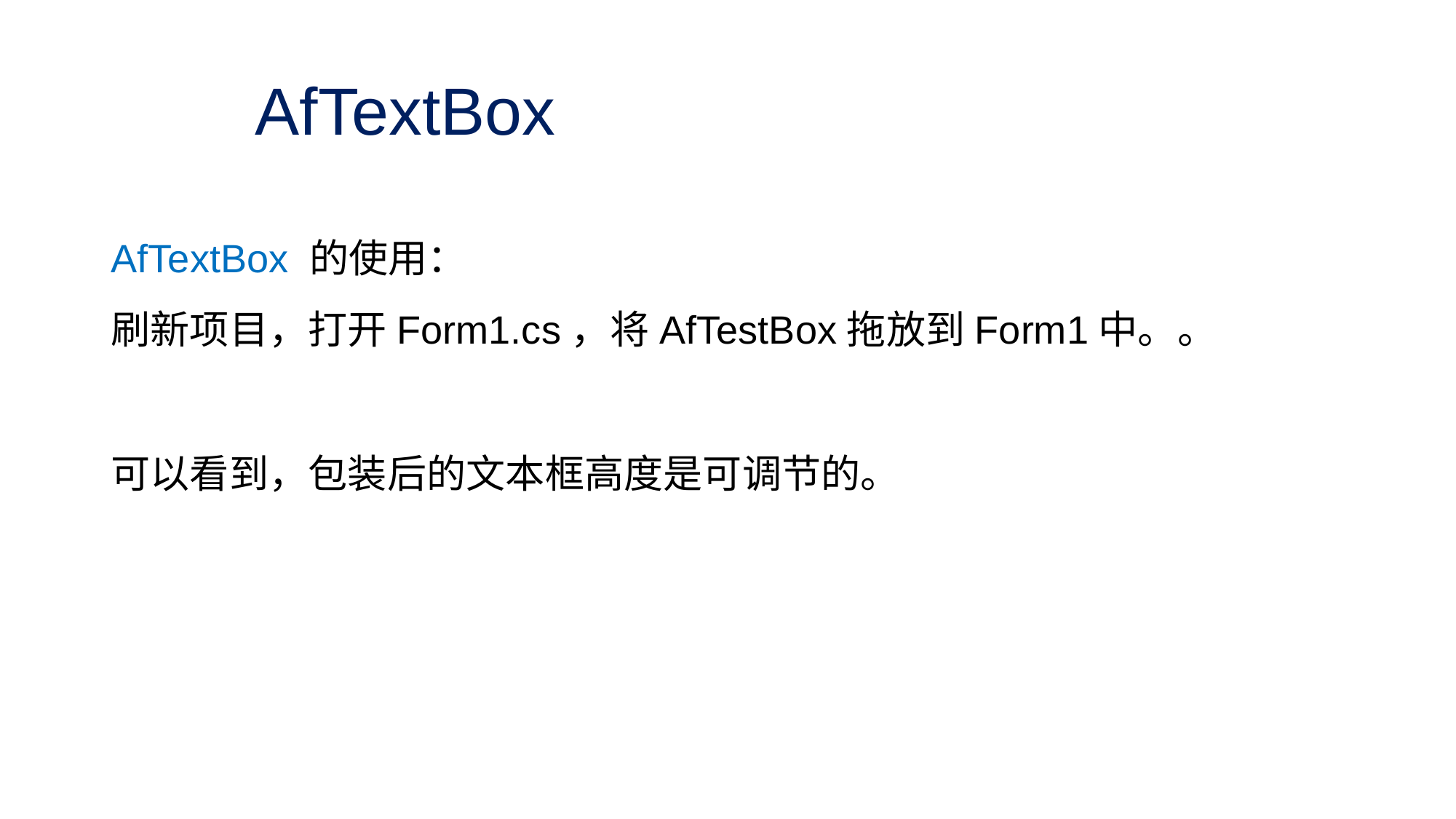

# AfTextBox
AfTextBox 的使用：
刷新项目，打开Form1.cs，将AfTestBox拖放到Form1中。。

可以看到，包装后的文本框高度是可调节的。